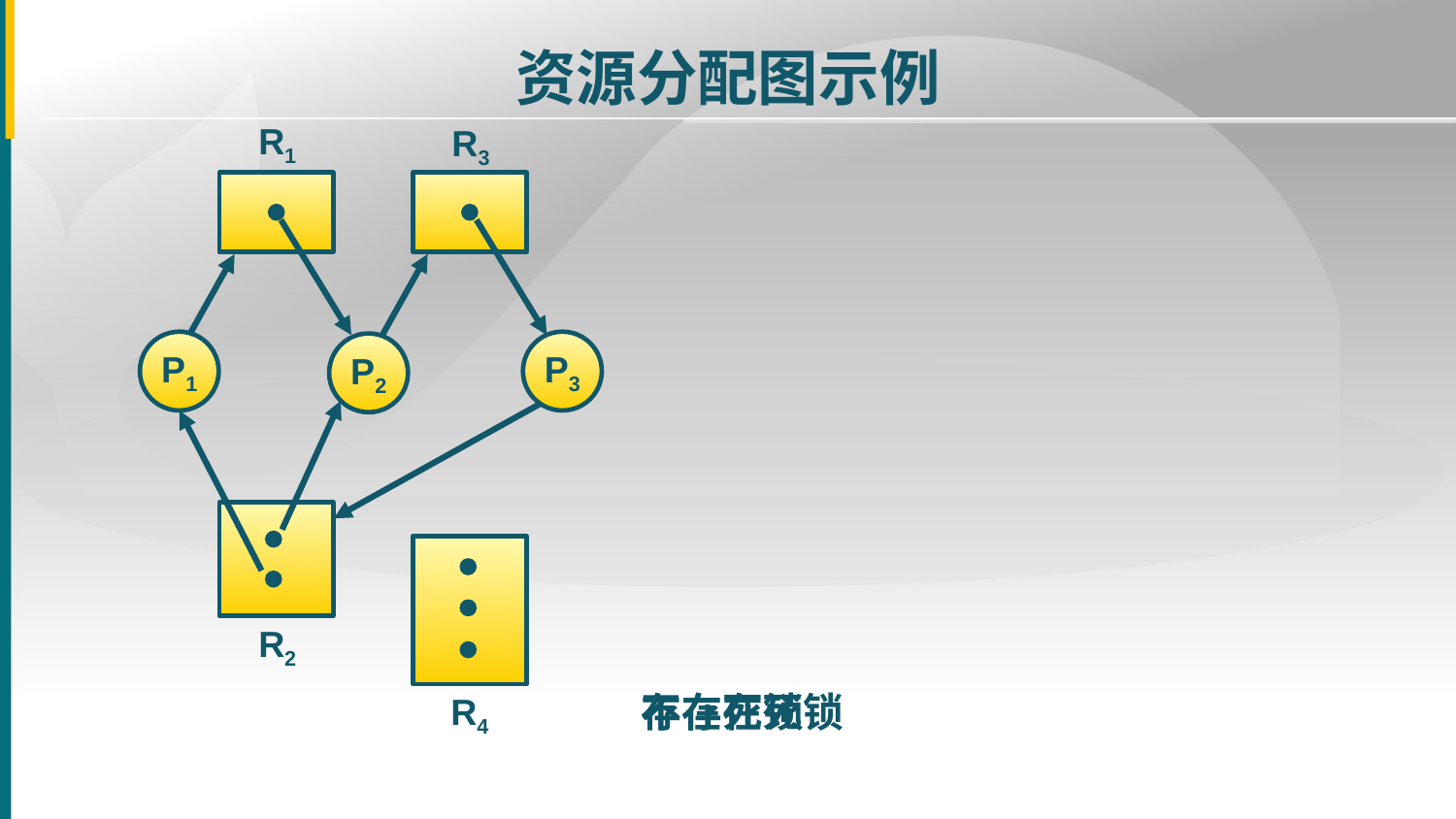

资源分配图示例
R1
R3

P1
P3
P2

R2

存在死锁
不存在死锁
R4